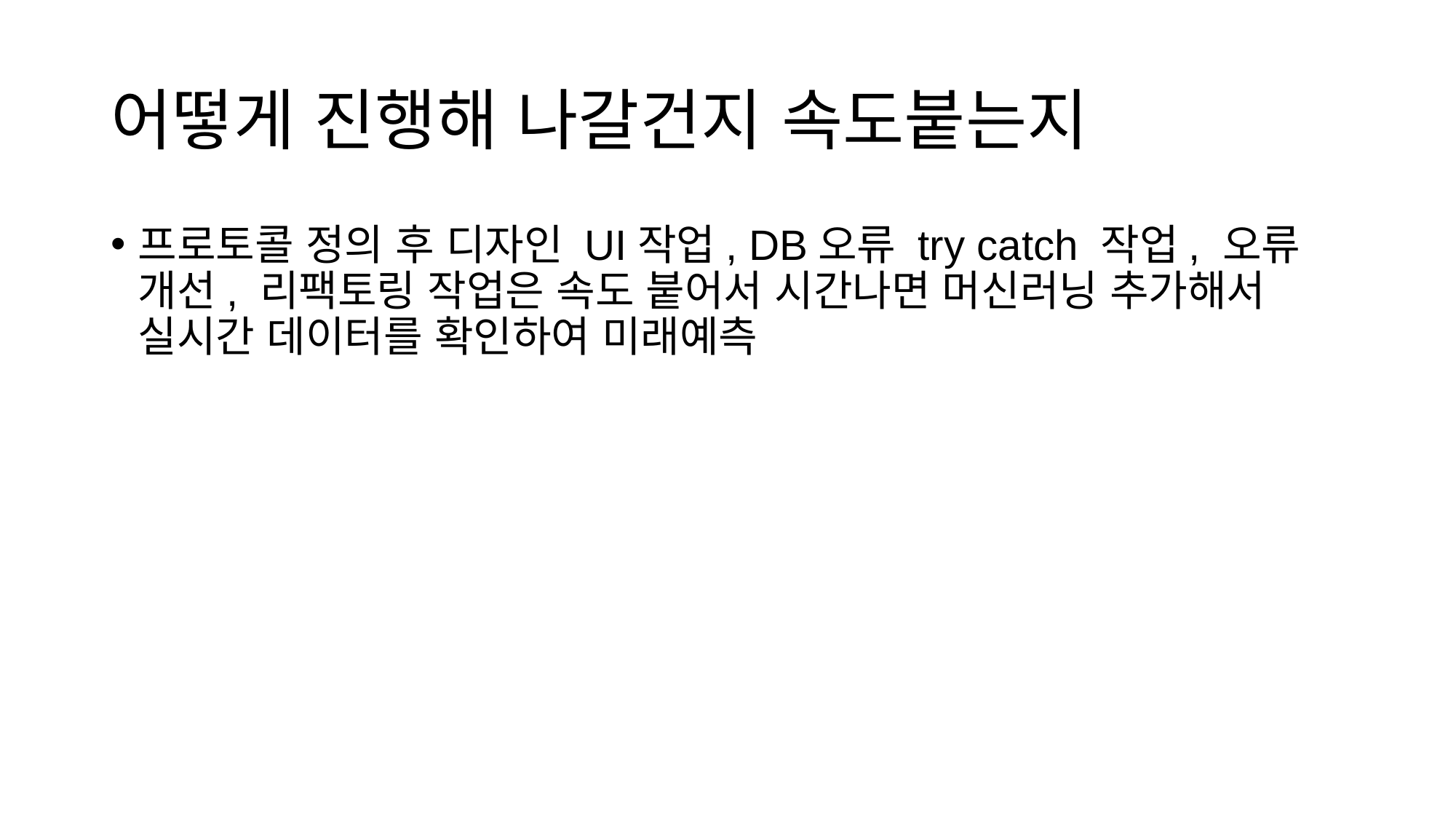

# 어떻게 진행해 나갈건지 속도붙는지
프로토콜 정의 후 디자인 UI작업, DB오류 try catch 작업, 오류 개선, 리팩토링 작업은 속도 붙어서 시간나면 머신러닝 추가해서 실시간 데이터를 확인하여 미래예측